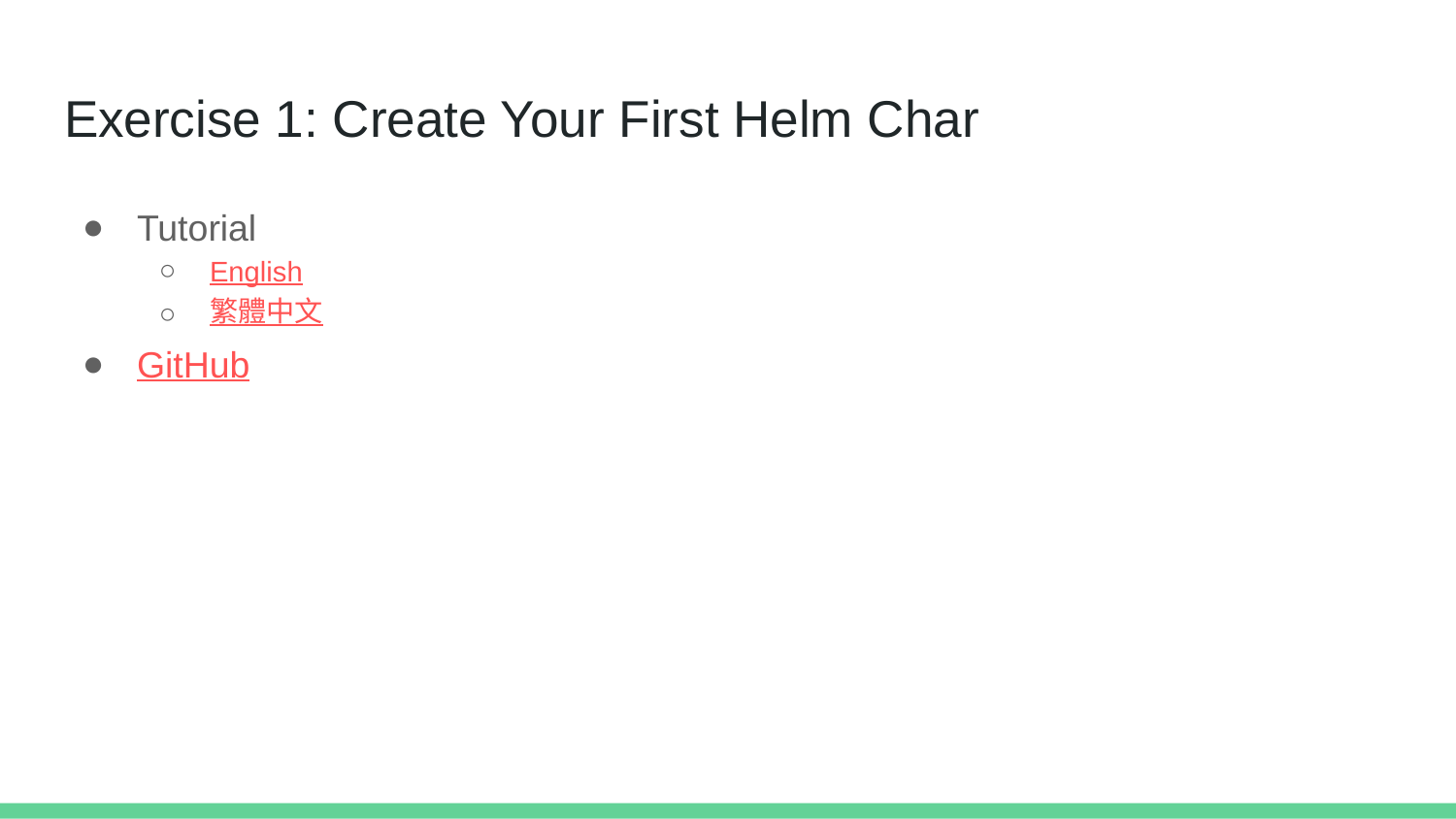

# Exercise 1: Create Your First Helm Char
Tutorial
English
繁體中文
GitHub